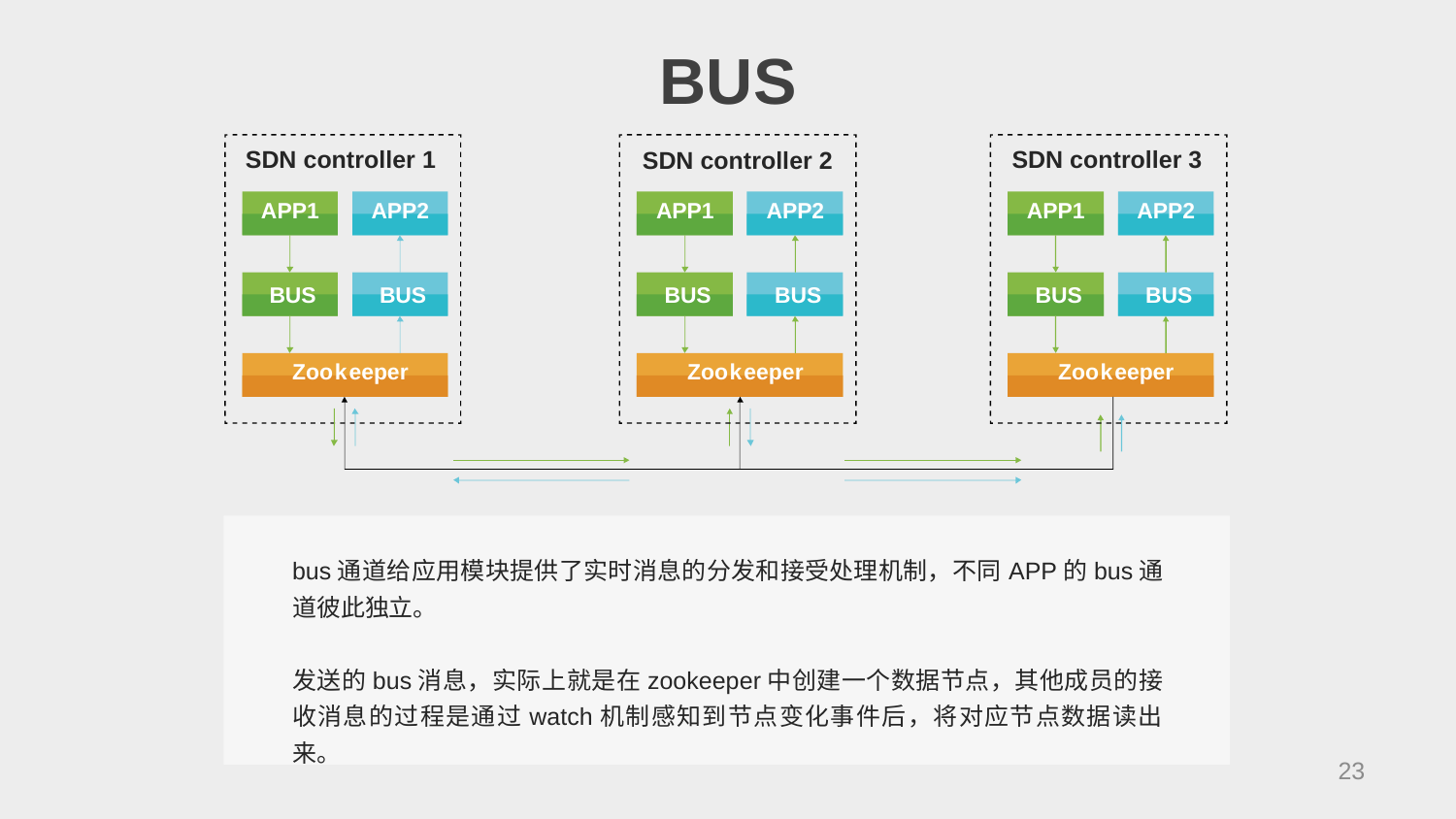

# BUS

SDN controller 1
SDN controller 3
SDN controller 2

APP1
APP2
APP1
APP2
APP1
APP2

BUS
BUS
BUS
BUS
BUS
BUS

Zoo
k
eeper
Zoo
k
eeper
Zoo
k
eeper

bus通道给应用模块提供了实时消息的分发和接受处理机制，不同APP的bus通道彼此独立。

发送的bus消息，实际上就是在zookeeper中创建一个数据节点，其他成员的接收消息的过程是通过watch机制感知到节点变化事件后，将对应节点数据读出来。
23